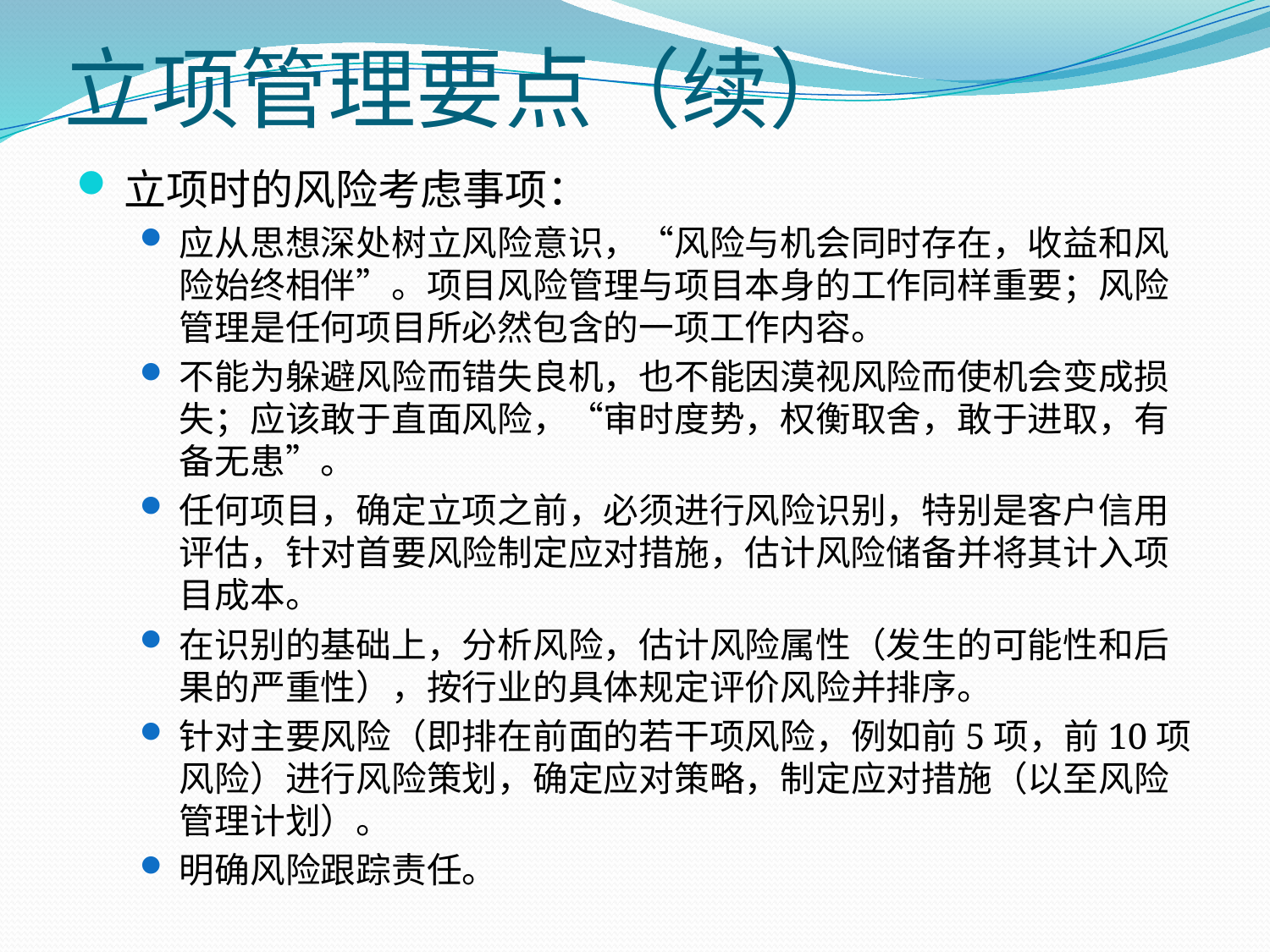

# 立项管理要点（续）
立项时的风险考虑事项：
应从思想深处树立风险意识，“风险与机会同时存在，收益和风险始终相伴”。项目风险管理与项目本身的工作同样重要；风险管理是任何项目所必然包含的一项工作内容。
不能为躲避风险而错失良机，也不能因漠视风险而使机会变成损失；应该敢于直面风险，“审时度势，权衡取舍，敢于进取，有备无患”。
任何项目，确定立项之前，必须进行风险识别，特别是客户信用评估，针对首要风险制定应对措施，估计风险储备并将其计入项目成本。
在识别的基础上，分析风险，估计风险属性（发生的可能性和后果的严重性），按行业的具体规定评价风险并排序。
针对主要风险（即排在前面的若干项风险，例如前5项，前10项风险）进行风险策划，确定应对策略，制定应对措施（以至风险管理计划）。
明确风险跟踪责任。